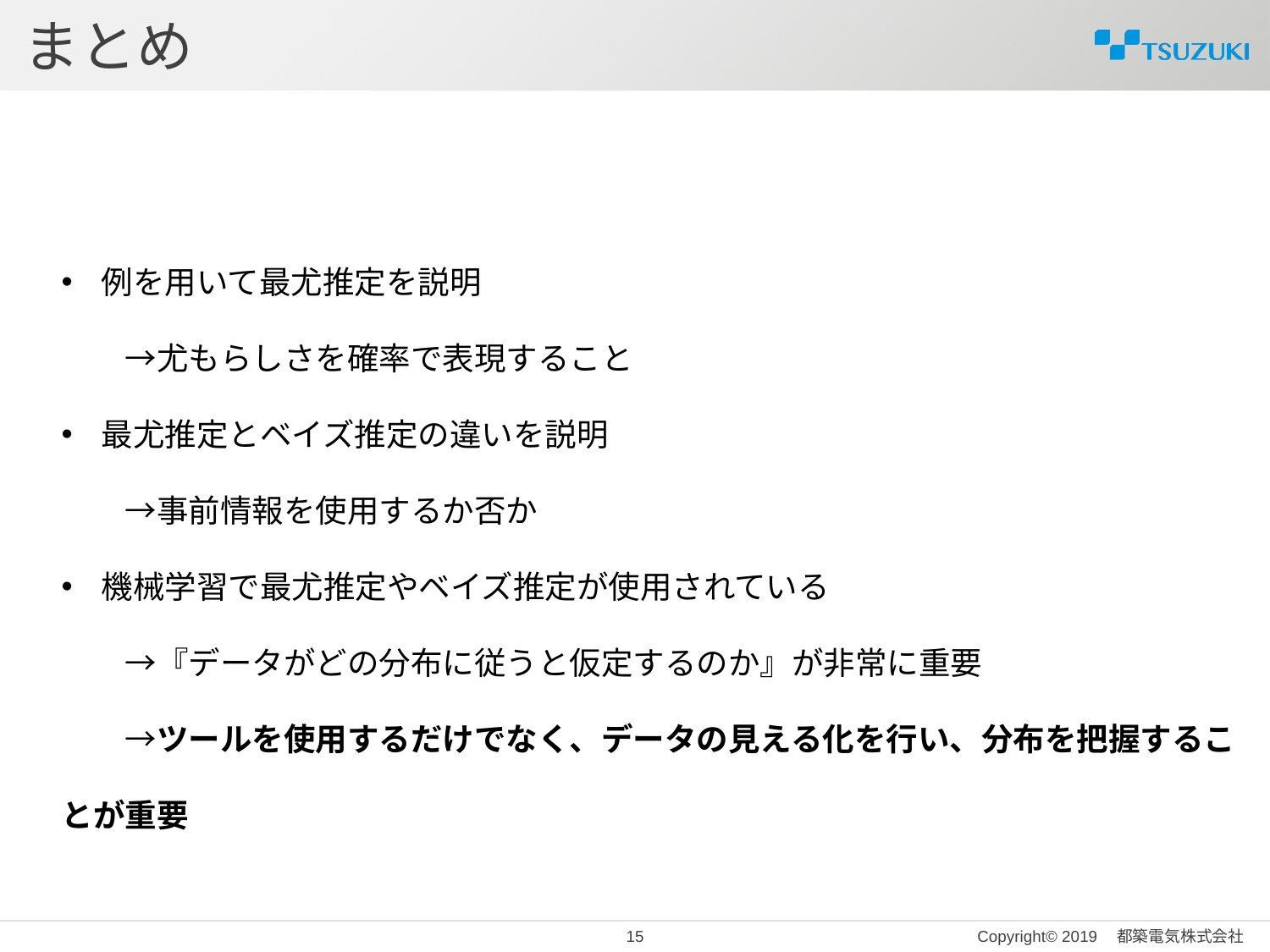

# まとめ
例を用いて最尤推定を説明
　　→尤もらしさを確率で表現すること
最尤推定とベイズ推定の違いを説明
　　→事前情報を使用するか否か
機械学習で最尤推定やベイズ推定が使用されている
　　→『データがどの分布に従うと仮定するのか』が非常に重要
　　→ツールを使用するだけでなく、データの見える化を行い、分布を把握することが重要
15
Copyright© 2019　都築電気株式会社